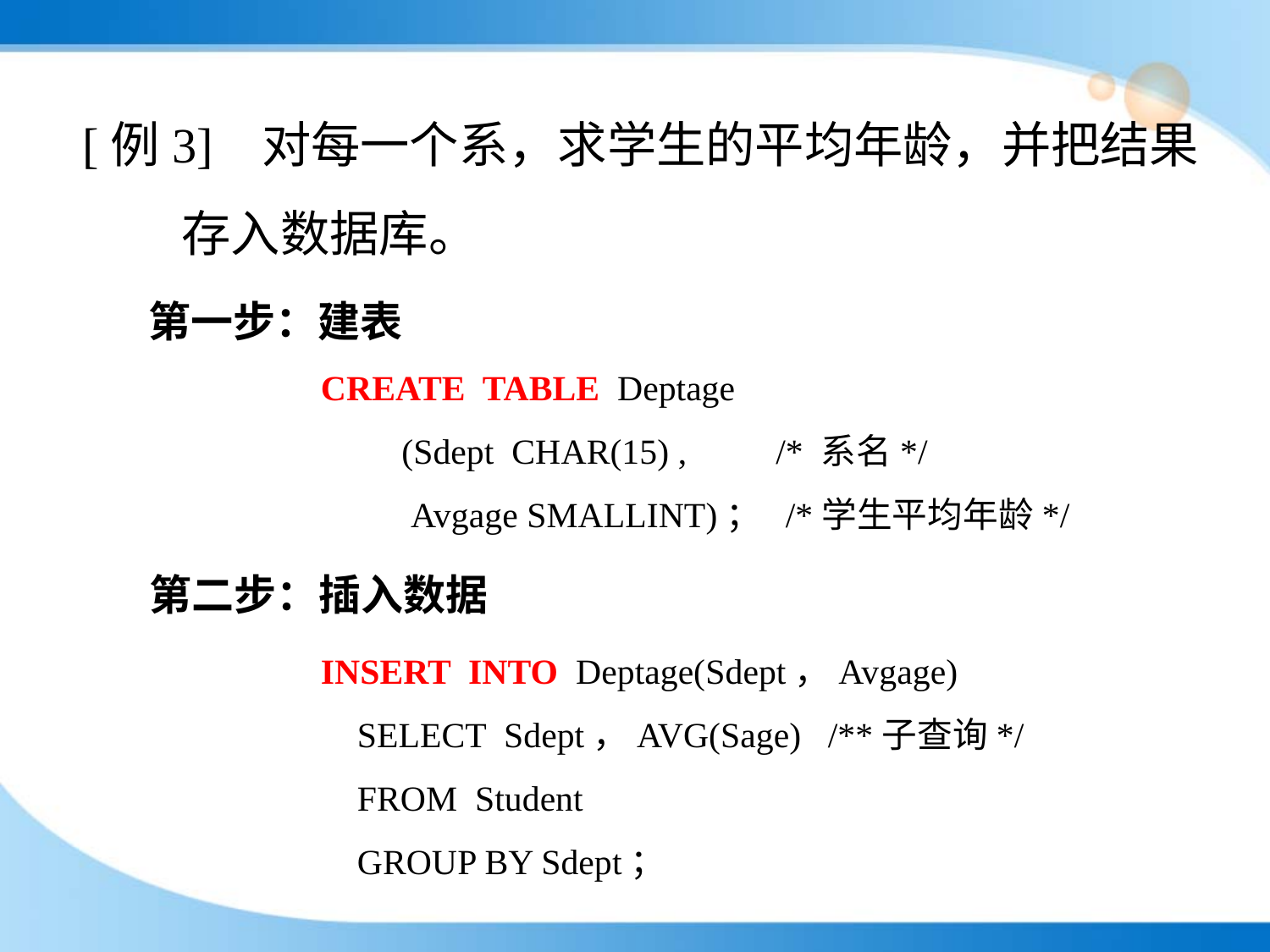

[例3]   对每一个系，求学生的平均年龄，并把结果存入数据库。
第一步：建表
 CREATE  TABLE  Deptage
          (Sdept  CHAR(15) ,          /* 系名*/
           Avgage SMALLINT)；  /*学生平均年龄*/
第二步：插入数据
 INSERT  INTO  Deptage(Sdept，Avgage)
     SELECT  Sdept，AVG(Sage)   /**子查询*/
     FROM  Student
     GROUP BY Sdept；